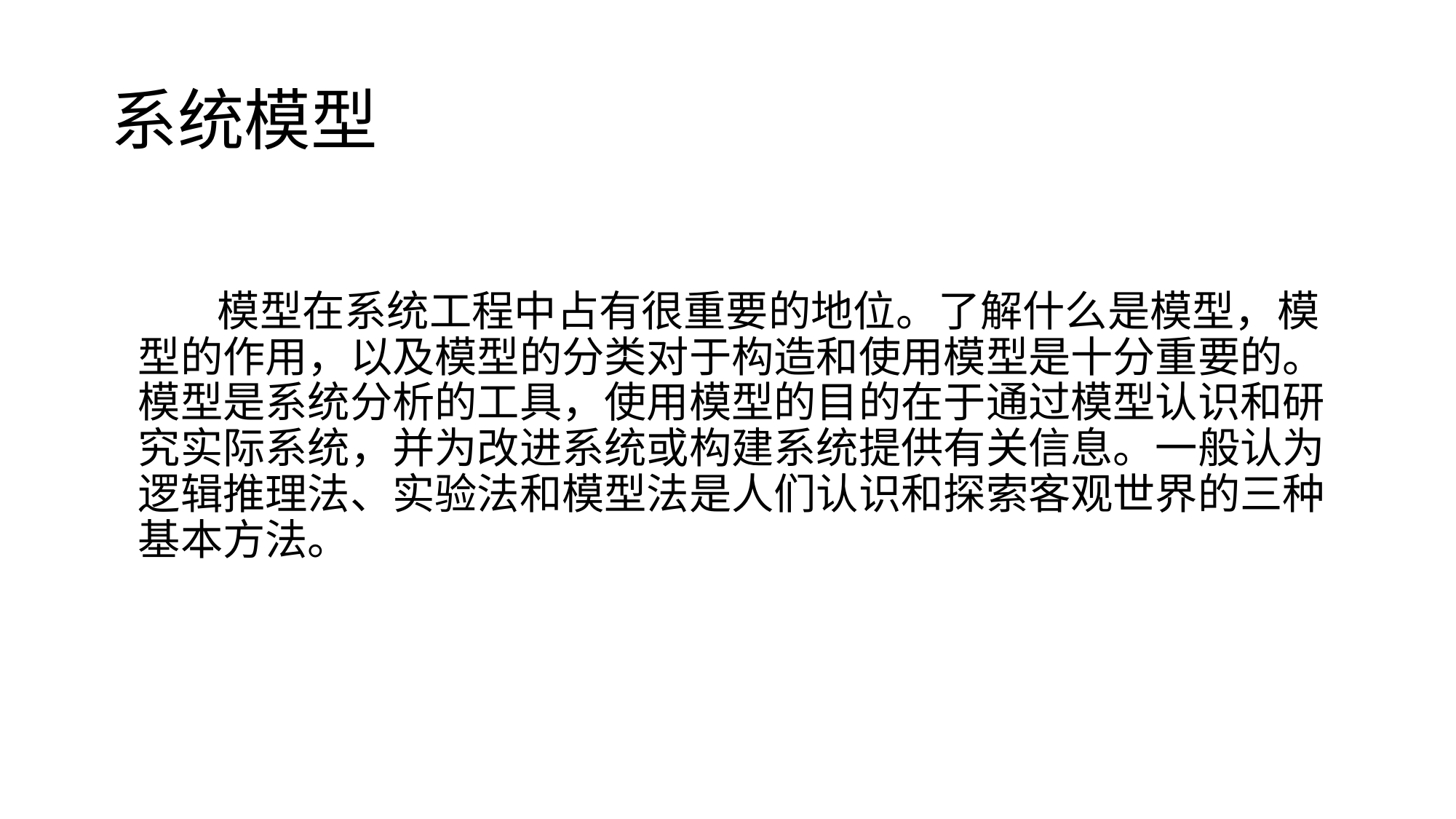

# 系统模型

          模型在系统工程中占有很重要的地位。了解什么是模型，模型的作用，以及模型的分类对于构造和使用模型是十分重要的。模型是系统分析的工具，使用模型的目的在于通过模型认识和研究实际系统，并为改进系统或构建系统提供有关信息。一般认为逻辑推理法、实验法和模型法是人们认识和探索客观世界的三种基本方法。